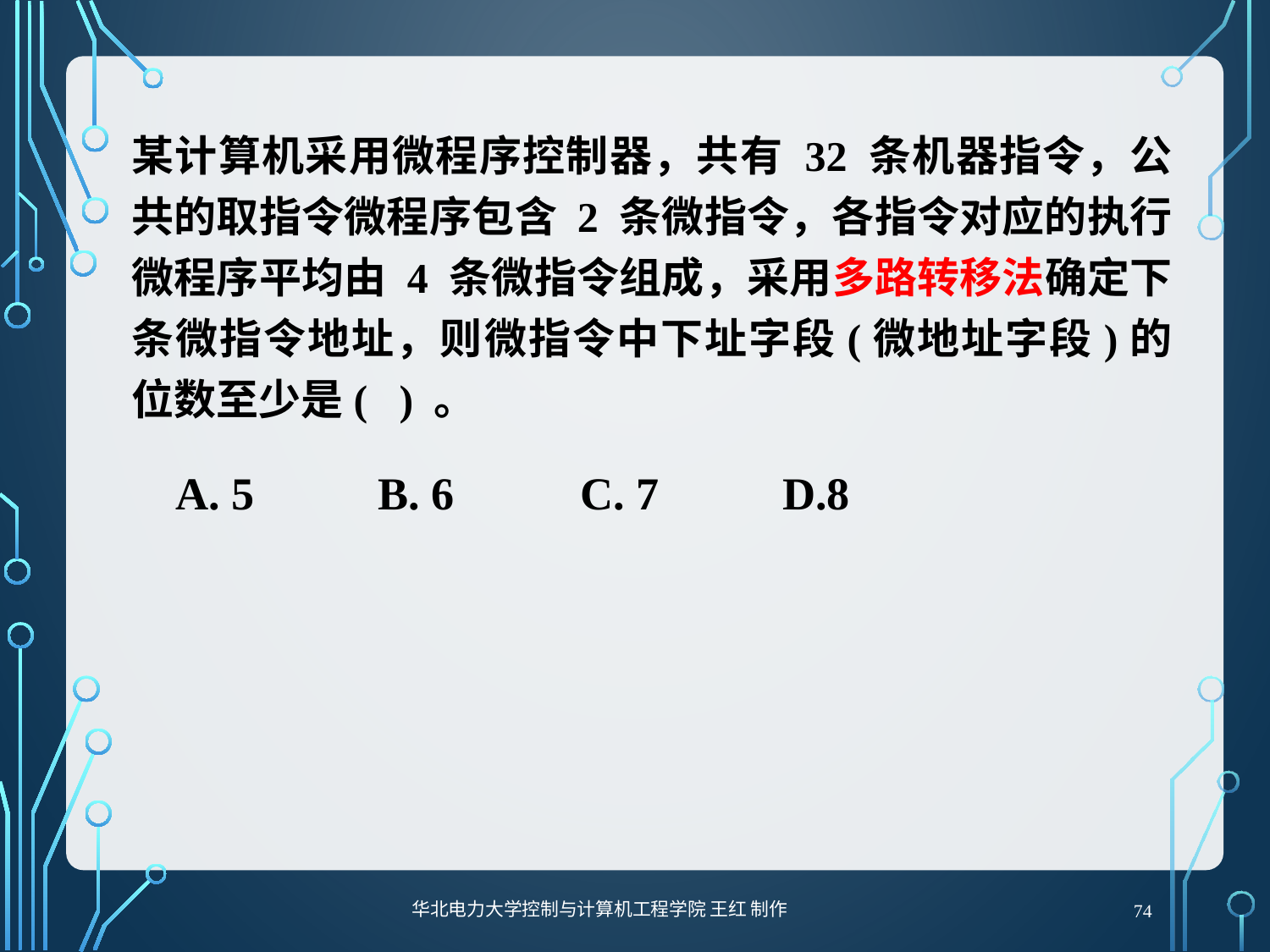

# 某计算机采用微程序控制器，共有 32 条机器指令，公共的取指令微程序包含 2 条微指令，各指令对应的执行微程序平均由 4 条微指令组成，采用多路转移法确定下条微指令地址，则微指令中下址字段(微地址字段)的位数至少是(   ) 。
A. 5
B. 6
C. 7
D.8
74
华北电力大学控制与计算机工程学院 王红 制作